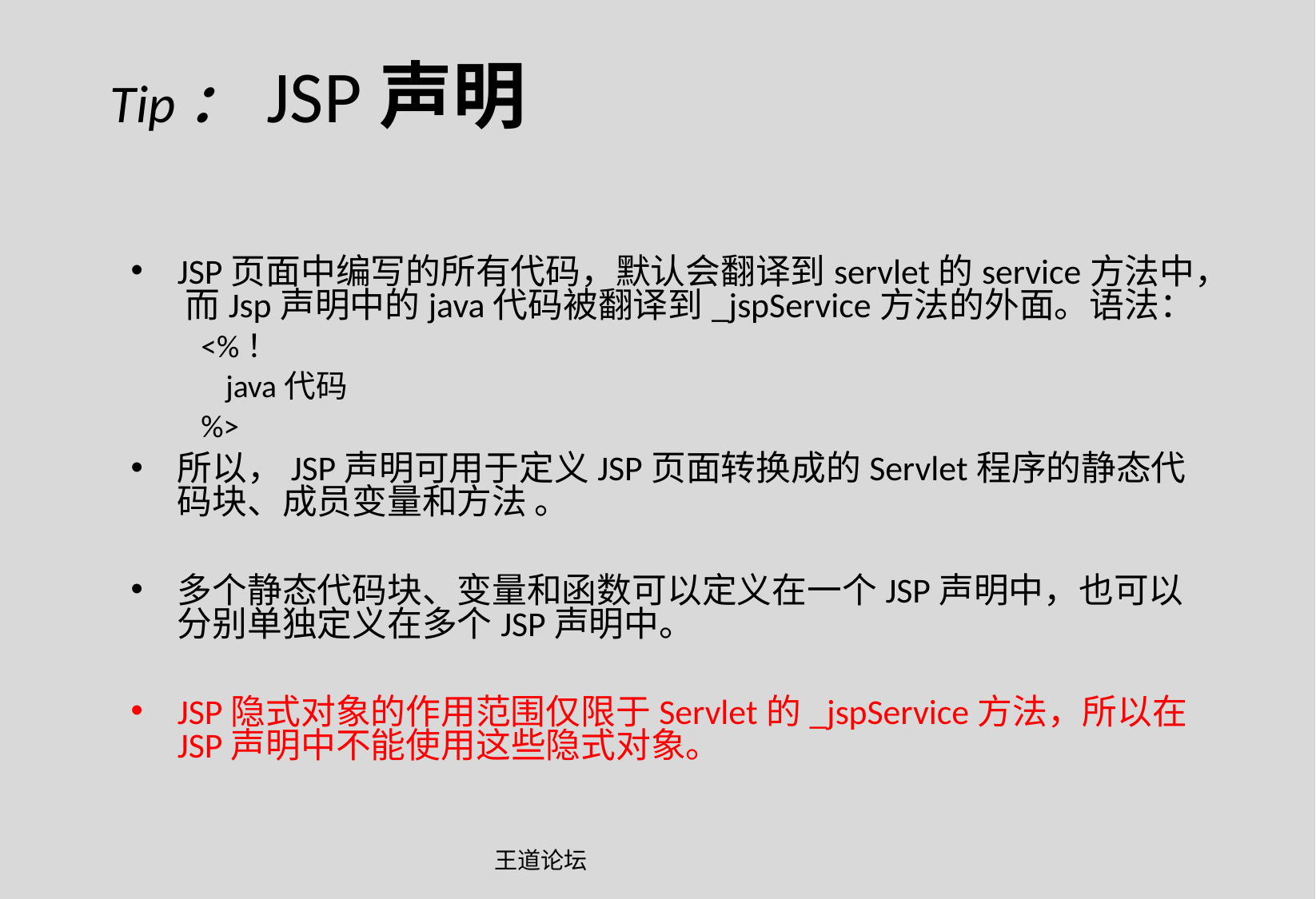

Tip： JSP声明
JSP页面中编写的所有代码，默认会翻译到servlet的service方法中， 而Jsp声明中的java代码被翻译到_jspService方法的外面。语法：
<%！
	java代码
%>
所以，JSP声明可用于定义JSP页面转换成的Servlet程序的静态代码块、成员变量和方法 。

多个静态代码块、变量和函数可以定义在一个JSP声明中，也可以分别单独定义在多个JSP声明中。

JSP隐式对象的作用范围仅限于Servlet的_jspService方法，所以在JSP声明中不能使用这些隐式对象。

王道论坛